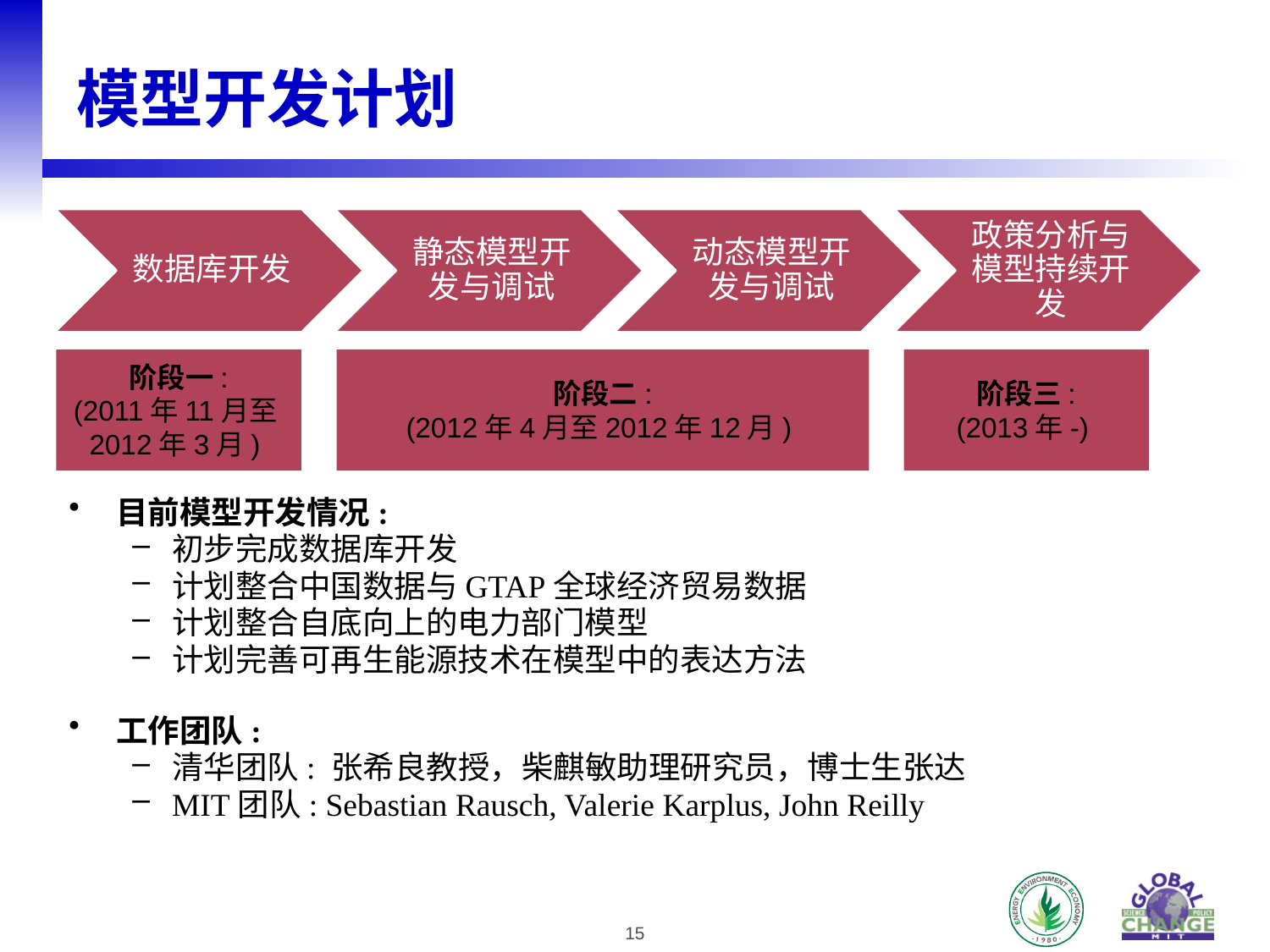

模型开发计划
数据库开发
静态模型开发与调试
动态模型开发与调试
政策分析与模型持续开发
阶段一:
(2011年11月至2012年3月)

阶段二:
(2012年4月至2012年12月)

阶段三:
(2013年-)
目前模型开发情况:
初步完成数据库开发
计划整合中国数据与GTAP全球经济贸易数据
计划整合自底向上的电力部门模型
计划完善可再生能源技术在模型中的表达方法
工作团队:
清华团队: 张希良教授，柴麒敏助理研究员，博士生张达
MIT团队: Sebastian Rausch, Valerie Karplus, John Reilly